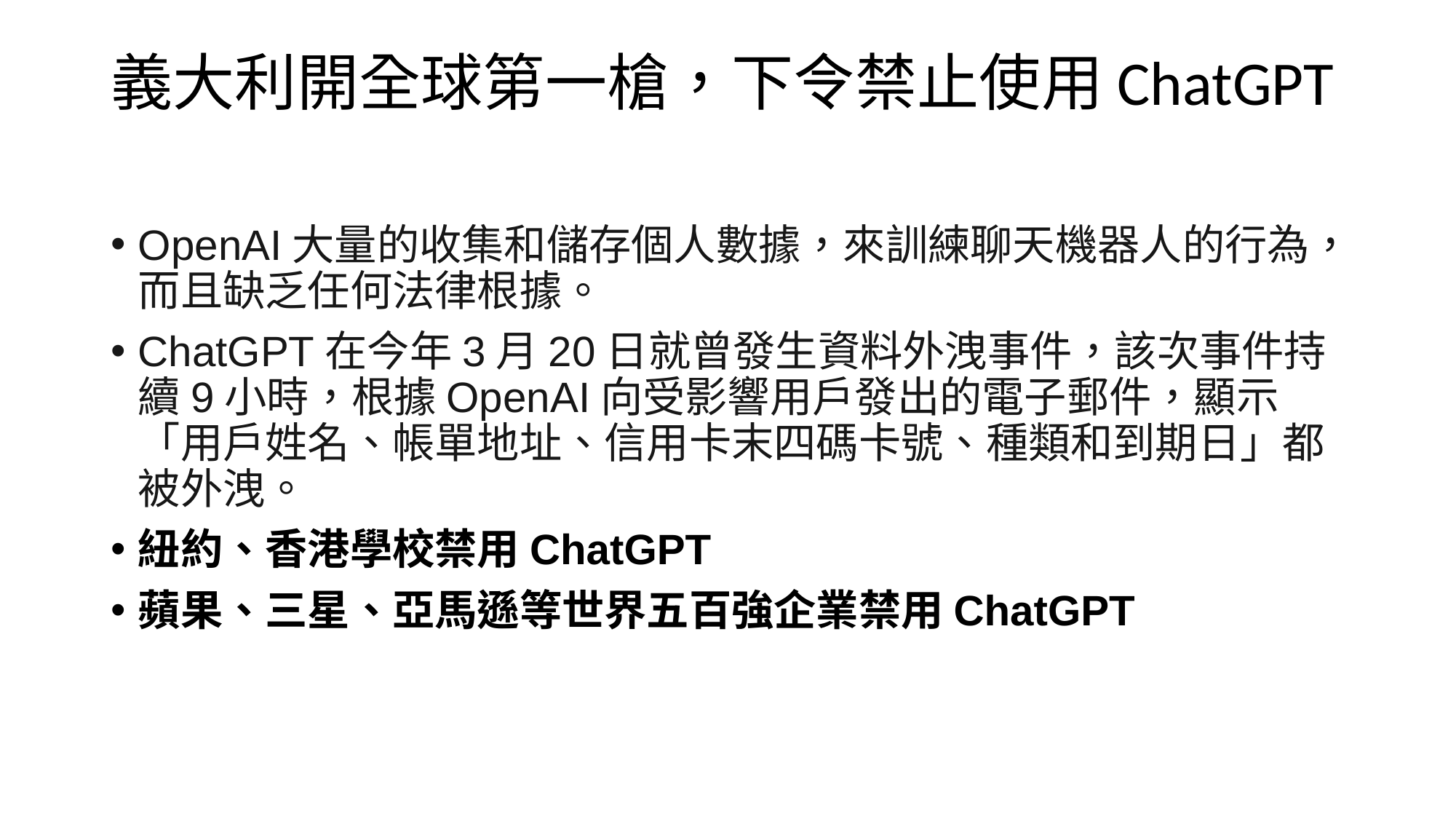

# 義大利開全球第一槍，下令禁止使用ChatGPT
OpenAI大量的收集和儲存個人數據，來訓練聊天機器人的行為，而且缺乏任何法律根據。
ChatGPT在今年3月20日就曾發生資料外洩事件，該次事件持續9小時，根據OpenAI向受影響用戶發出的電子郵件，顯示「用戶姓名、帳單地址、信用卡末四碼卡號、種類和到期日」都被外洩。
紐約、香港學校禁用ChatGPT
蘋果、三星、亞馬遜等世界五百強企業禁用ChatGPT